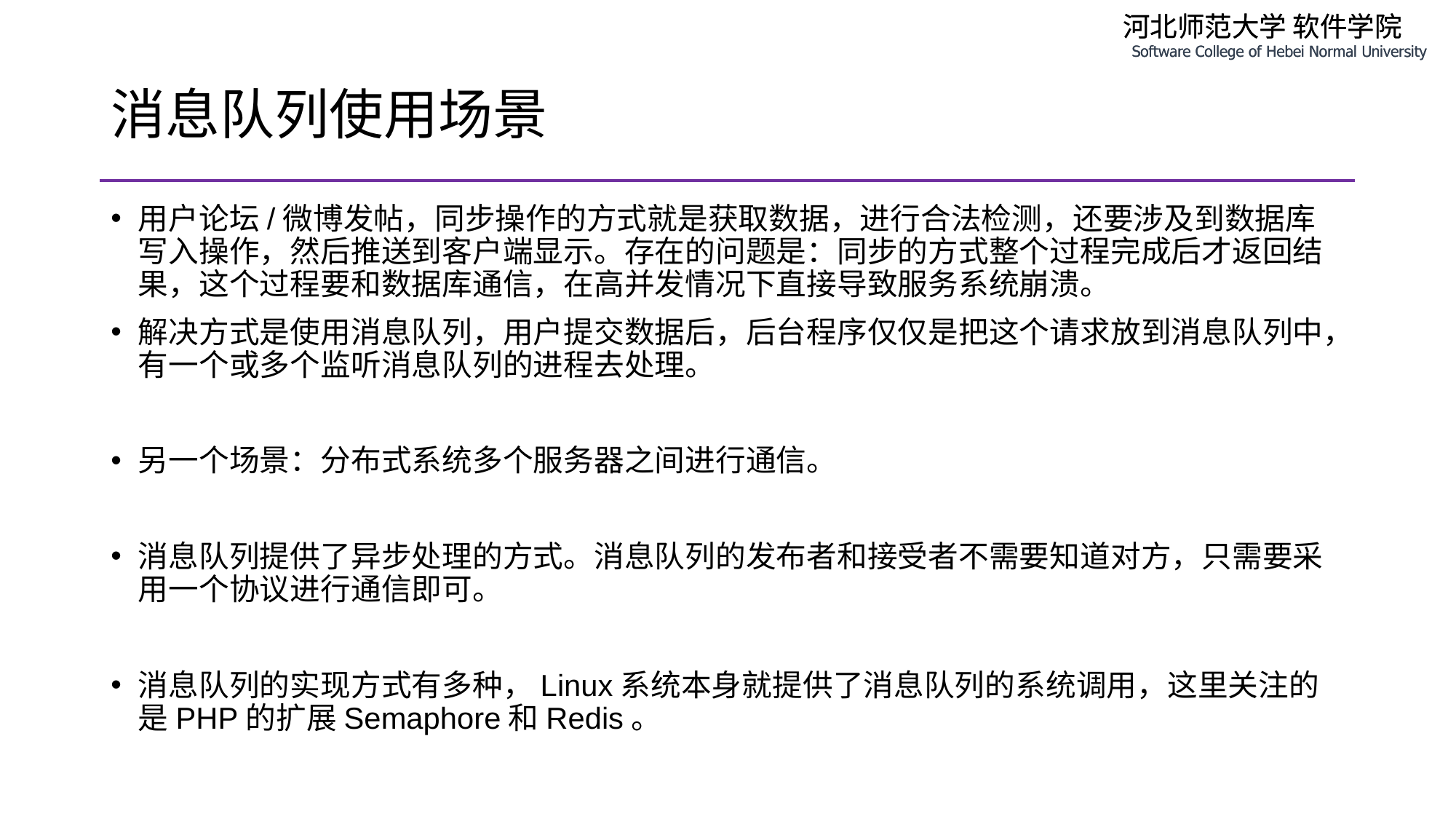

# 消息队列使用场景
用户论坛/微博发帖，同步操作的方式就是获取数据，进行合法检测，还要涉及到数据库写入操作，然后推送到客户端显示。存在的问题是：同步的方式整个过程完成后才返回结果，这个过程要和数据库通信，在高并发情况下直接导致服务系统崩溃。
解决方式是使用消息队列，用户提交数据后，后台程序仅仅是把这个请求放到消息队列中，有一个或多个监听消息队列的进程去处理。

另一个场景：分布式系统多个服务器之间进行通信。

消息队列提供了异步处理的方式。消息队列的发布者和接受者不需要知道对方，只需要采用一个协议进行通信即可。

消息队列的实现方式有多种，Linux系统本身就提供了消息队列的系统调用，这里关注的是PHP的扩展Semaphore和Redis。